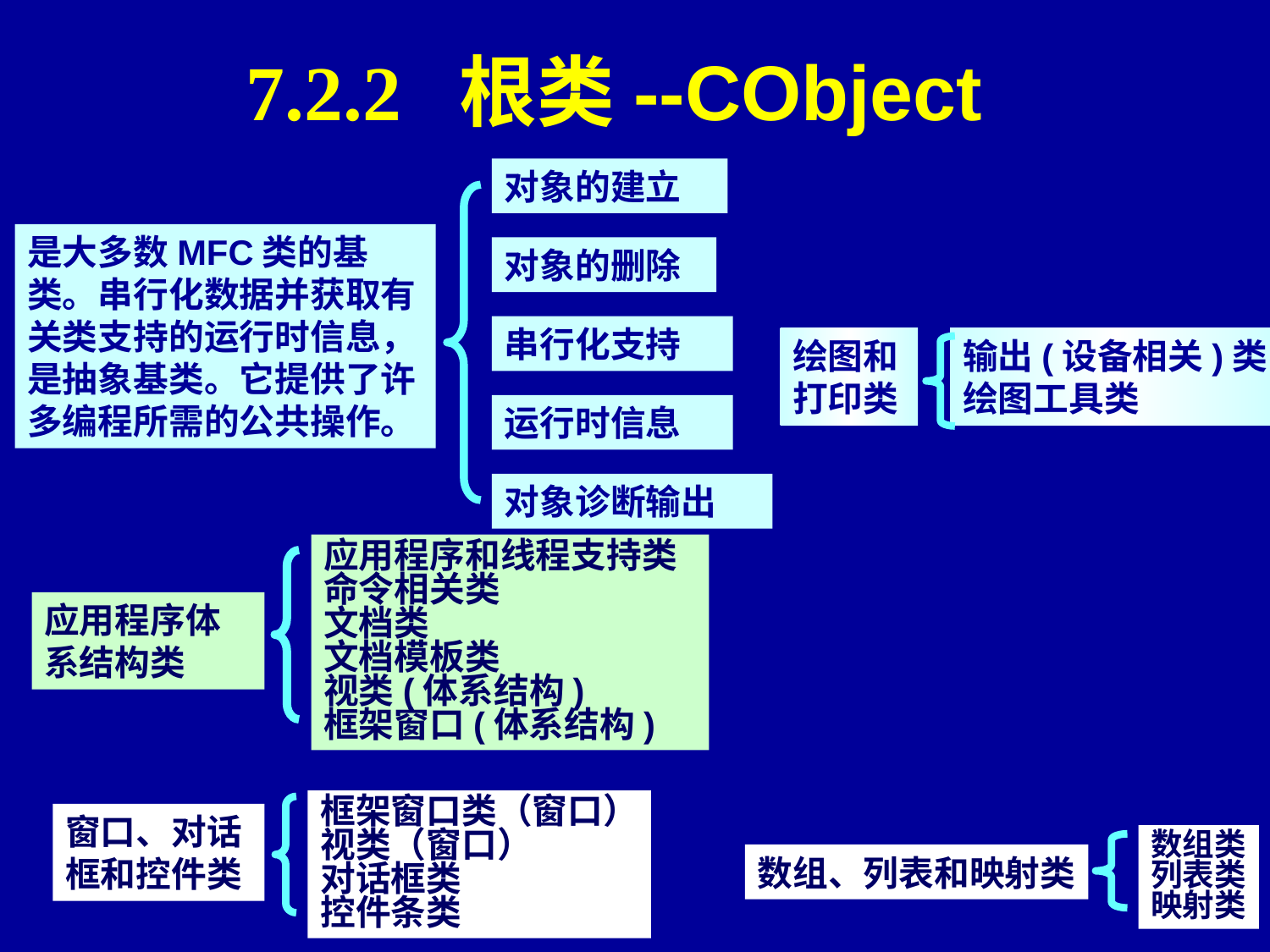

# 7.2.2  根类--CObject
对象的建立
对象的删除
串行化支持
运行时信息
对象诊断输出

是大多数MFC类的基类。串行化数据并获取有关类支持的运行时信息，是抽象基类。它提供了许多编程所需的公共操作。
绘图和打印类
输出(设备相关)类
绘图工具类

应用程序和线程支持类
命令相关类
文档类
文档模板类
视类(体系结构)
框架窗口(体系结构)

应用程序体系结构类
框架窗口类（窗口）
视类（窗口）
对话框类
控件条类

窗口、对话框和控件类
数组类
列表类
映射类

数组、列表和映射类
8